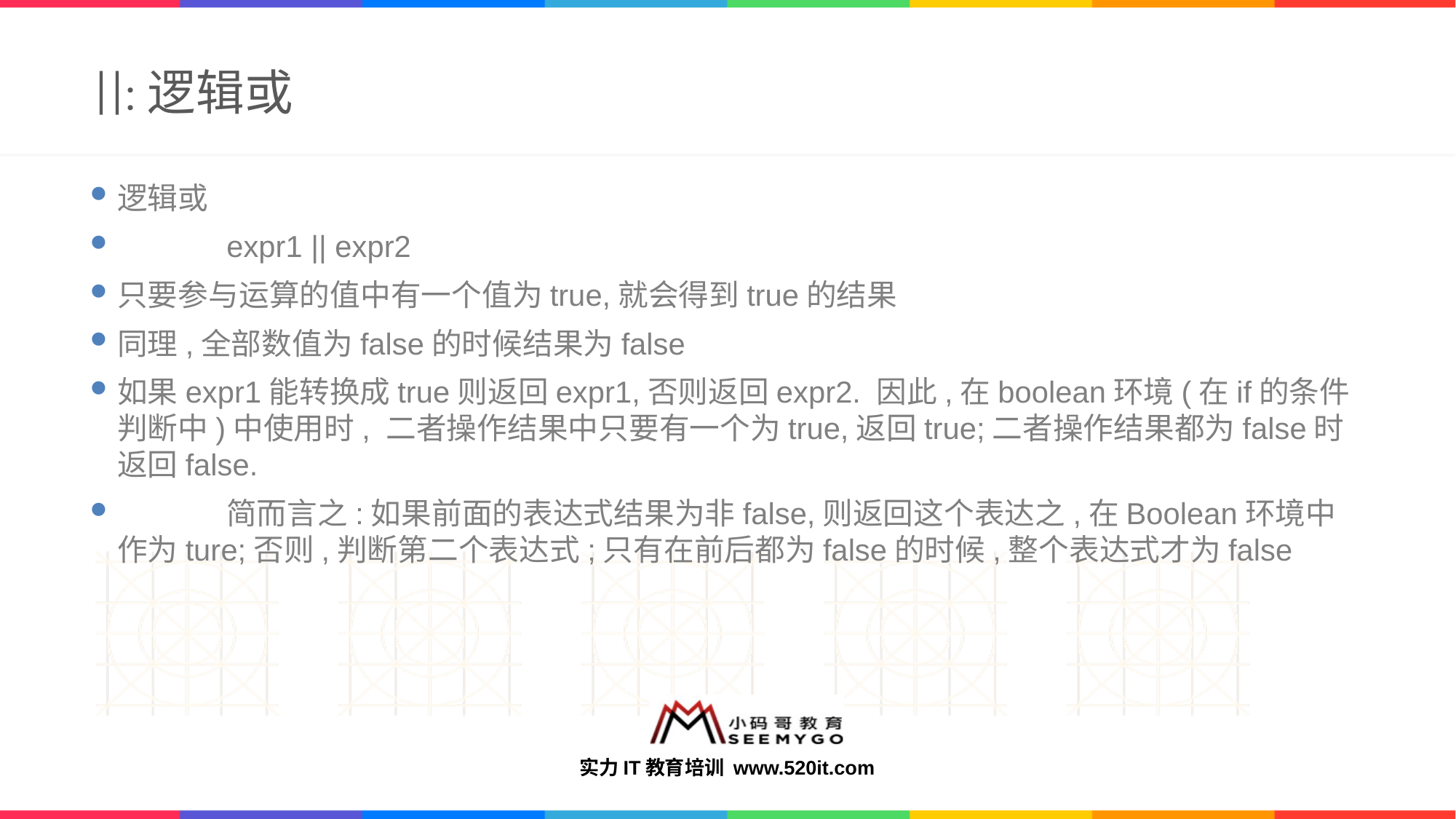

# ||:逻辑或
逻辑或
	expr1 || expr2
只要参与运算的值中有一个值为true,就会得到true的结果
同理,全部数值为false的时候结果为false
如果expr1能转换成true则返回expr1,否则返回expr2. 因此,在boolean环境(在if的条件判断中)中使用时, 二者操作结果中只要有一个为true,返回true;二者操作结果都为false时返回false.
	简而言之:如果前面的表达式结果为非false,则返回这个表达之,在Boolean环境中作为ture;否则,判断第二个表达式;只有在前后都为false的时候,整个表达式才为false